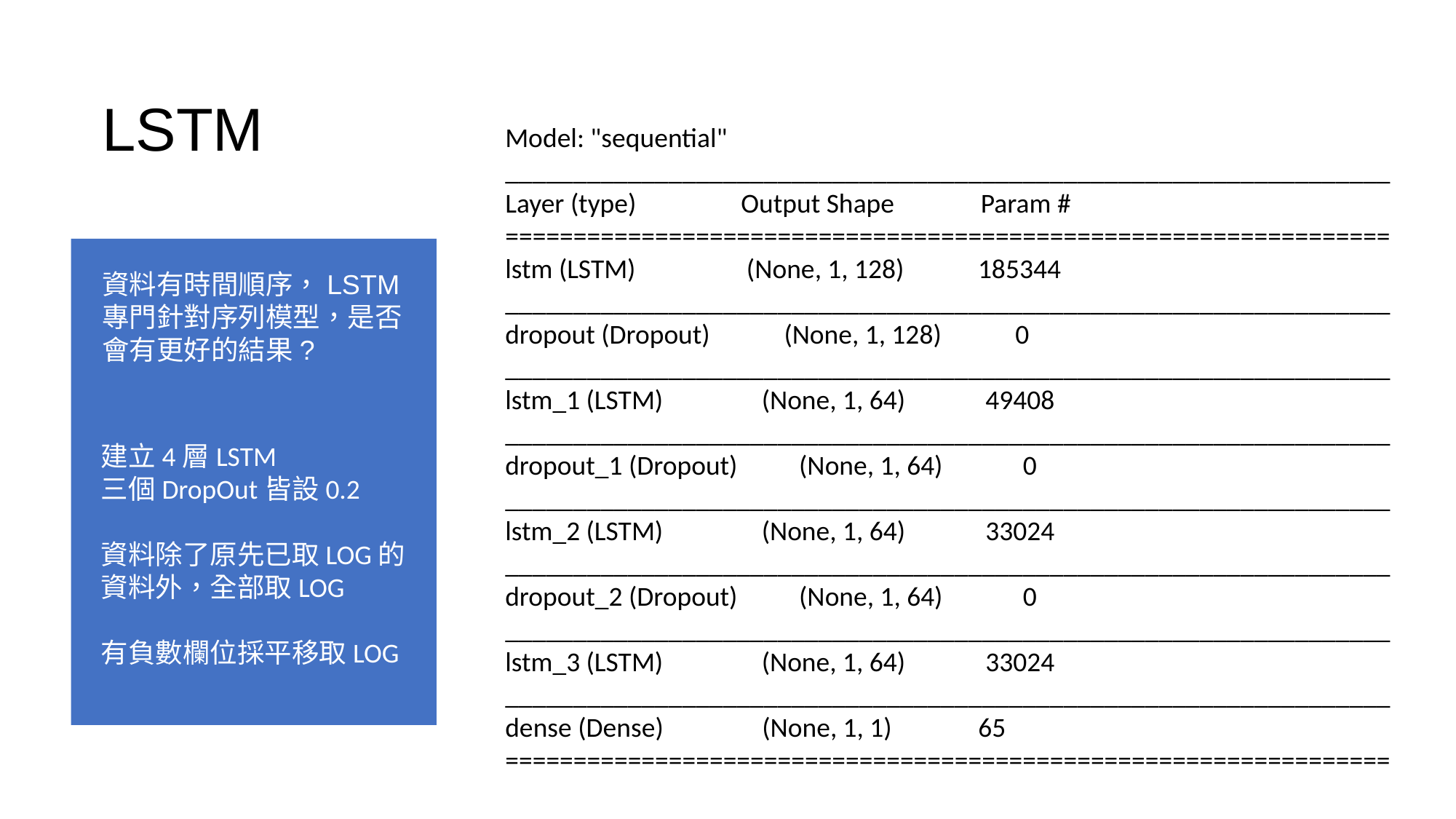

LSTM
Model: "sequential"
_________________________________________________________________
Layer (type)                 Output Shape              Param #
=================================================================
lstm (LSTM)                  (None, 1, 128)            185344
_________________________________________________________________
dropout (Dropout)            (None, 1, 128)            0
_________________________________________________________________
lstm_1 (LSTM)                (None, 1, 64)             49408
_________________________________________________________________
dropout_1 (Dropout)          (None, 1, 64)             0
_________________________________________________________________
lstm_2 (LSTM)                (None, 1, 64)             33024
_________________________________________________________________
dropout_2 (Dropout)          (None, 1, 64)             0
_________________________________________________________________
lstm_3 (LSTM)                (None, 1, 64)             33024
_________________________________________________________________
dense (Dense)                (None, 1, 1)              65
=================================================================

資料有時間順序，LSTM專門針對序列模型，是否會有更好的結果?
建立4層LSTM
三個DropOut皆設0.2

資料除了原先已取LOG的資料外，全部取LOG

有負數欄位採平移取LOG